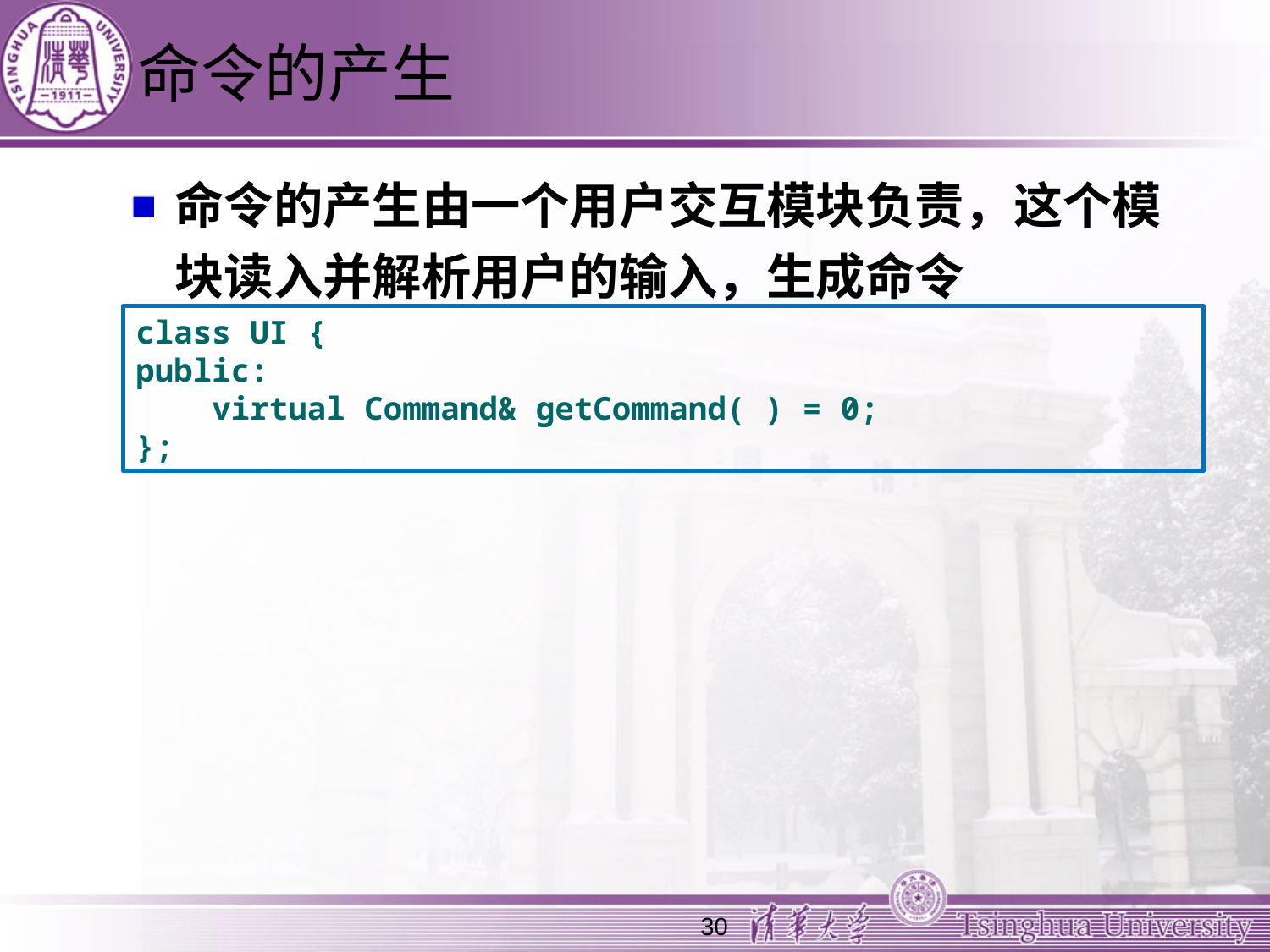

# 命令的产生
命令的产生由一个用户交互模块负责，这个模块读入并解析用户的输入，生成命令

class UI {
public:
    virtual Command& getCommand( ) = 0;
};
30